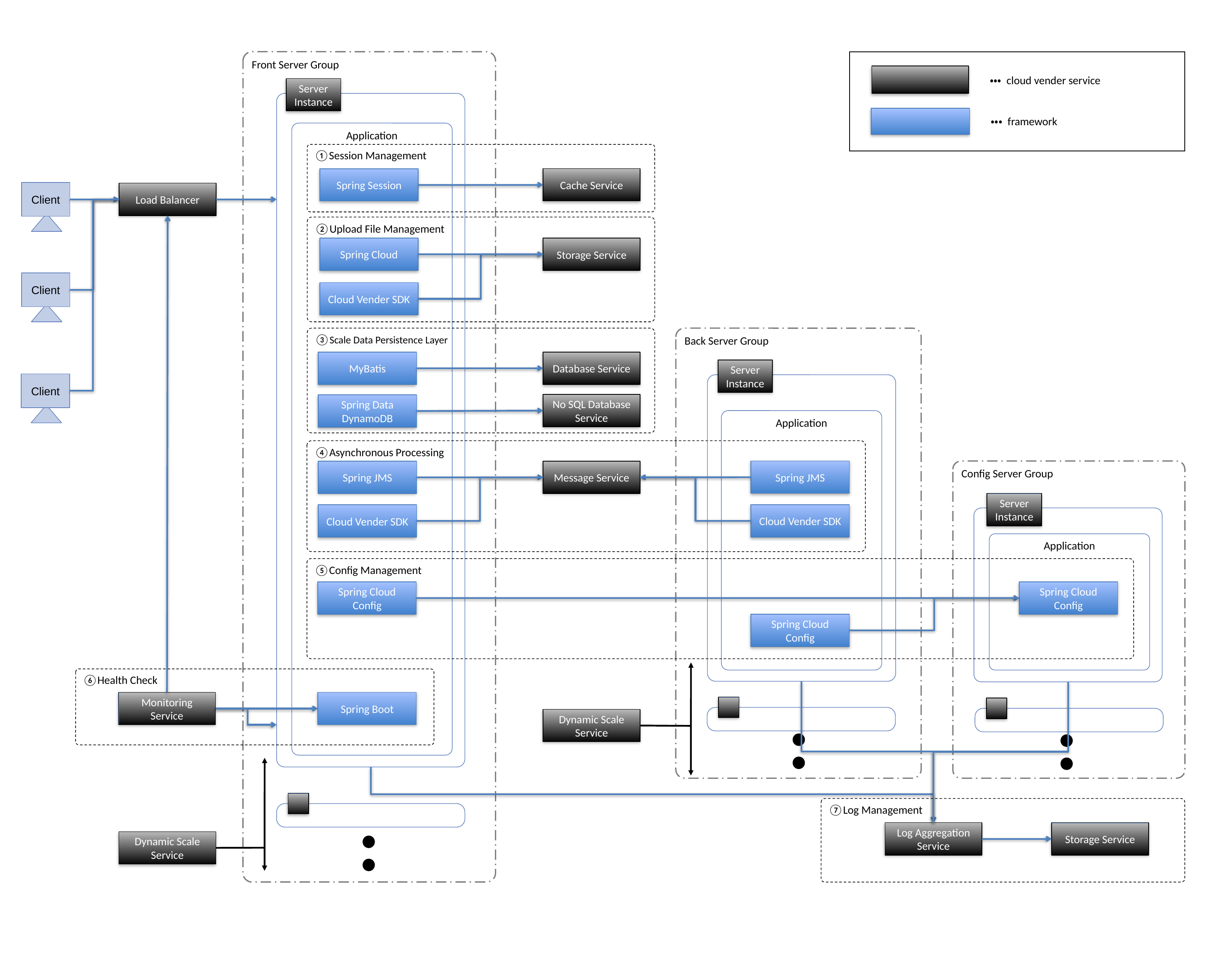

Front Server Group
///

・・・ cloud vender service
Server
Instance

・・・ framework

Application
①Session Management
Cache Service
Spring Session
Client
Load Balancer

②Upload File Management
Spring Cloud
Storage Service
Client
Cloud Vender SDK

③Scale Data Persistence Layer
Back Server Group
Database Service
MyBatis
Server
Instance
Client

No SQL Database
Service
Spring Data
DynamoDB

Application
④Asynchronous Processing
Config Server Group
Spring JMS
Message Service
Spring JMS
Server
Instance
Cloud Vender SDK
Cloud Vender SDK

Application
⑤Config Management
Spring Cloud Config
Spring Cloud Config
Spring Cloud Config
⑥Health Check
Monitoring Service
Spring Boot

Dynamic Scale Service

⑦Log Management

Log Aggregation
Service
Storage Service
Dynamic Scale Service